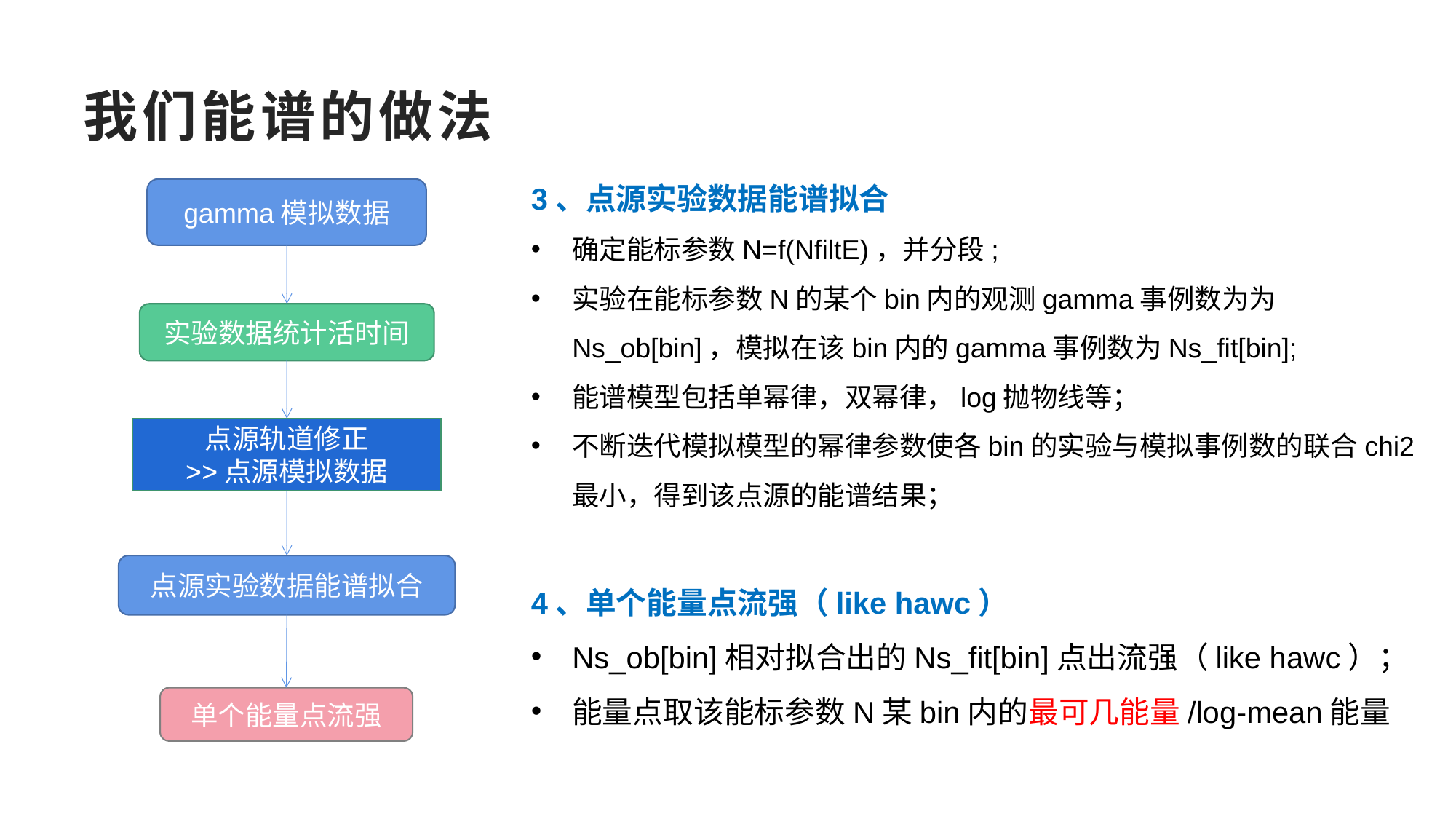

# 我们能谱的做法
3、点源实验数据能谱拟合
确定能标参数N=f(NfiltE)，并分段;
实验在能标参数N的某个bin内的观测gamma事例数为为Ns_ob[bin]，模拟在该bin内的gamma事例数为Ns_fit[bin];
能谱模型包括单幂律，双幂律，log抛物线等；
不断迭代模拟模型的幂律参数使各bin的实验与模拟事例数的联合chi2最小，得到该点源的能谱结果；

4、单个能量点流强（like hawc）
Ns_ob[bin]相对拟合出的Ns_fit[bin]点出流强（like hawc）；
能量点取该能标参数N某bin内的最可几能量/log-mean能量
gamma模拟数据
实验数据统计活时间
点源轨道修正
>>点源模拟数据
点源实验数据能谱拟合
单个能量点流强